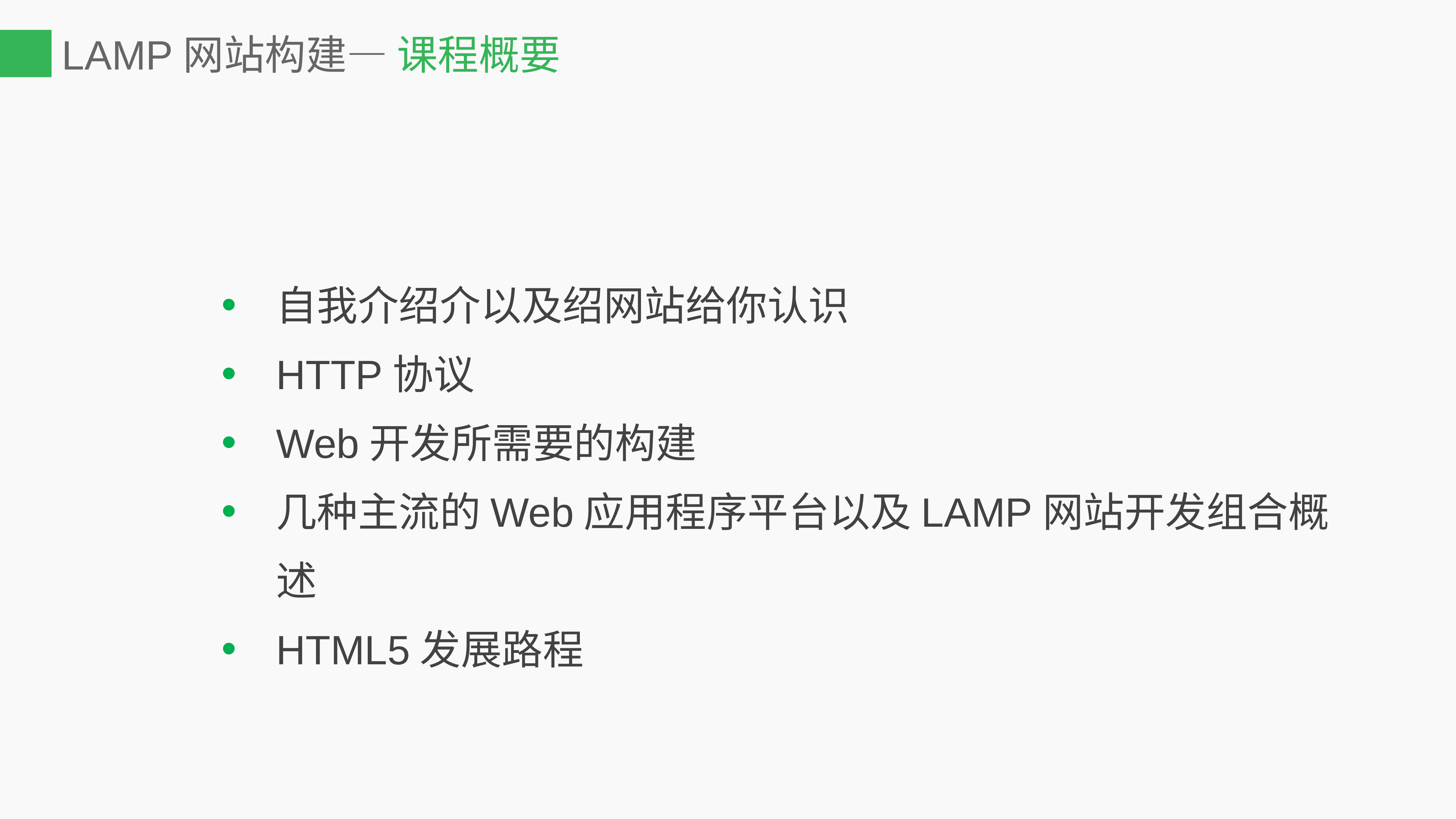

# LAMP网站构建— 课程概要

自我介绍介以及绍网站给你认识
HTTP协议
Web开发所需要的构建
几种主流的Web应用程序平台以及LAMP网站开发组合概述
HTML5发展路程